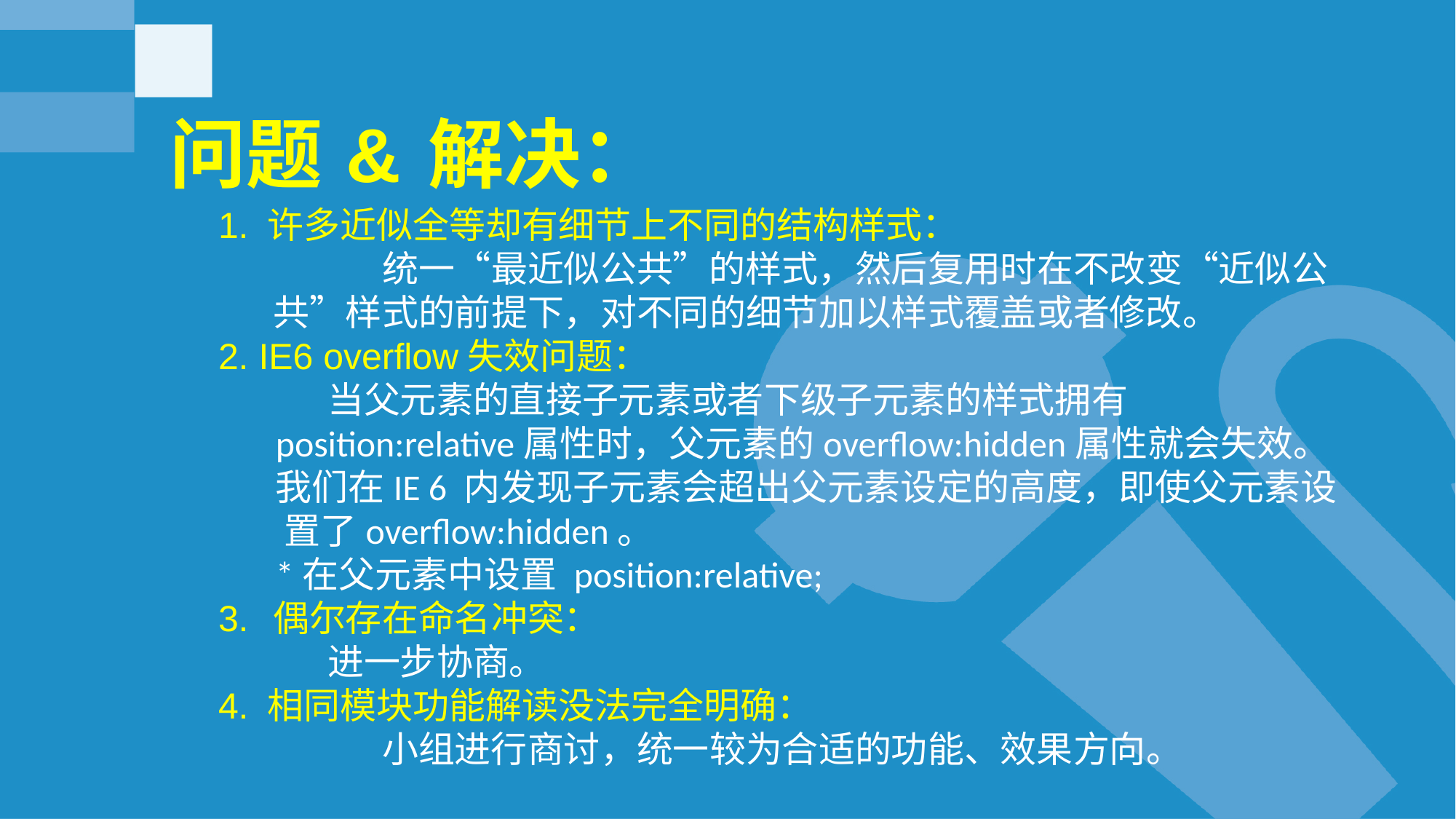

问题 & 解决：

1. 许多近似全等却有细节上不同的结构样式：
	统一“最近似公共”的样式，然后复用时在不改变“近似公共”样式的前提下，对不同的细节加以样式覆盖或者修改。
2. IE6 overflow失效问题：
       	当父元素的直接子元素或者下级子元素的样式拥有
       position:relative属性时，父元素的overflow:hidden属性就会失效。
       我们在IE 6 内发现子元素会超出父元素设定的高度，即使父元素设
       置了overflow:hidden。
       *在父元素中设置 position:relative;
偶尔存在命名冲突：
	进一步协商。
4. 相同模块功能解读没法完全明确：
	小组进行商讨，统一较为合适的功能、效果方向。